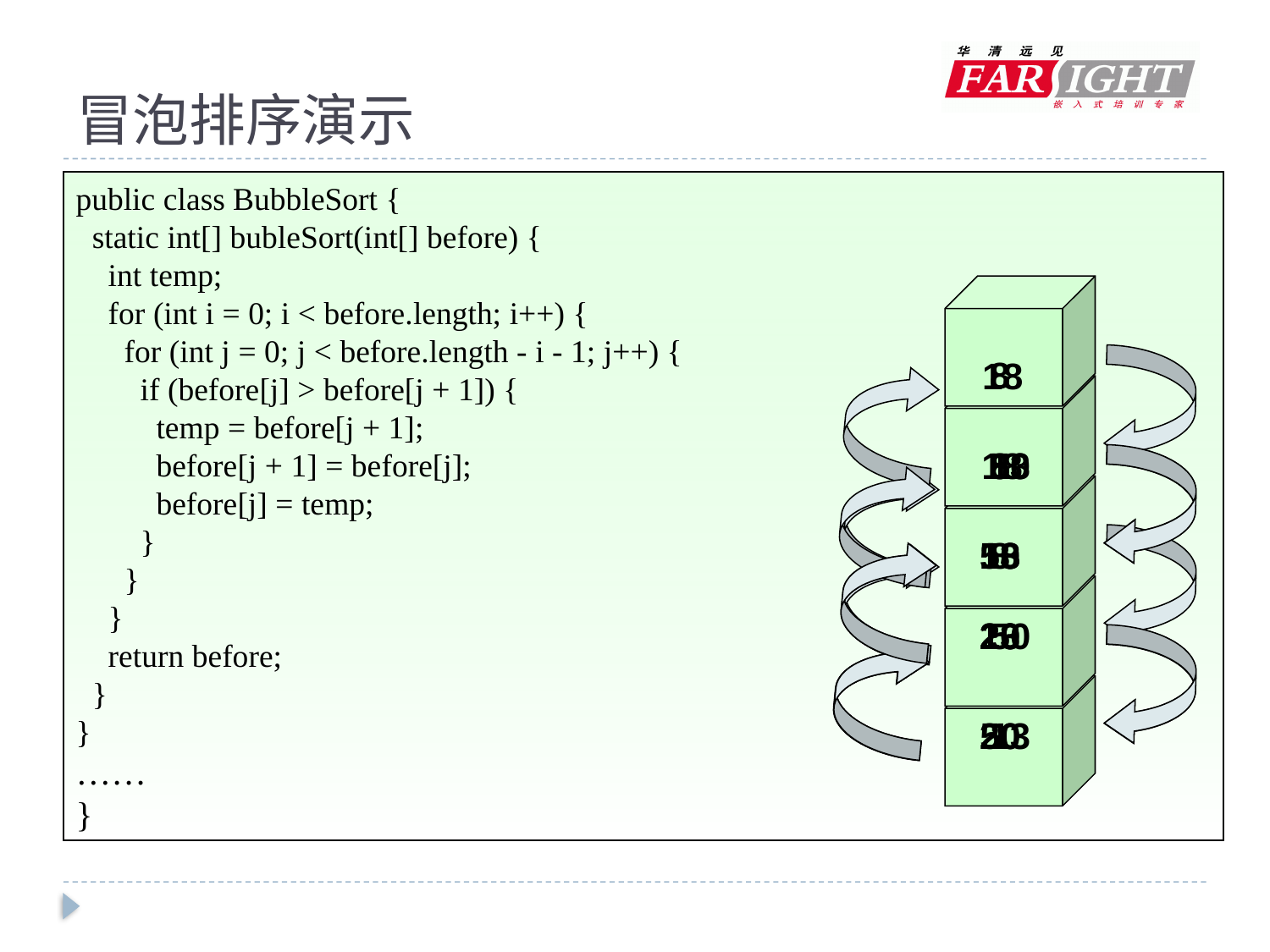

# 冒泡排序演示
public class BubbleSort {
  static int[] bubleSort(int[] before) {
    int temp;
    for (int i = 0; i < before.length; i++) {
      for (int j = 0; j < before.length - i - 1; j++) {
        if (before[j] > before[j + 1]) {
          temp = before[j + 1];
          before[j + 1] = before[j];
          before[j] = temp;
        }
      }
    }
    return before;
  }
}
……
}

8
18

8
18
50
13

8
50
13
18

20
13
20
50

20
50
13